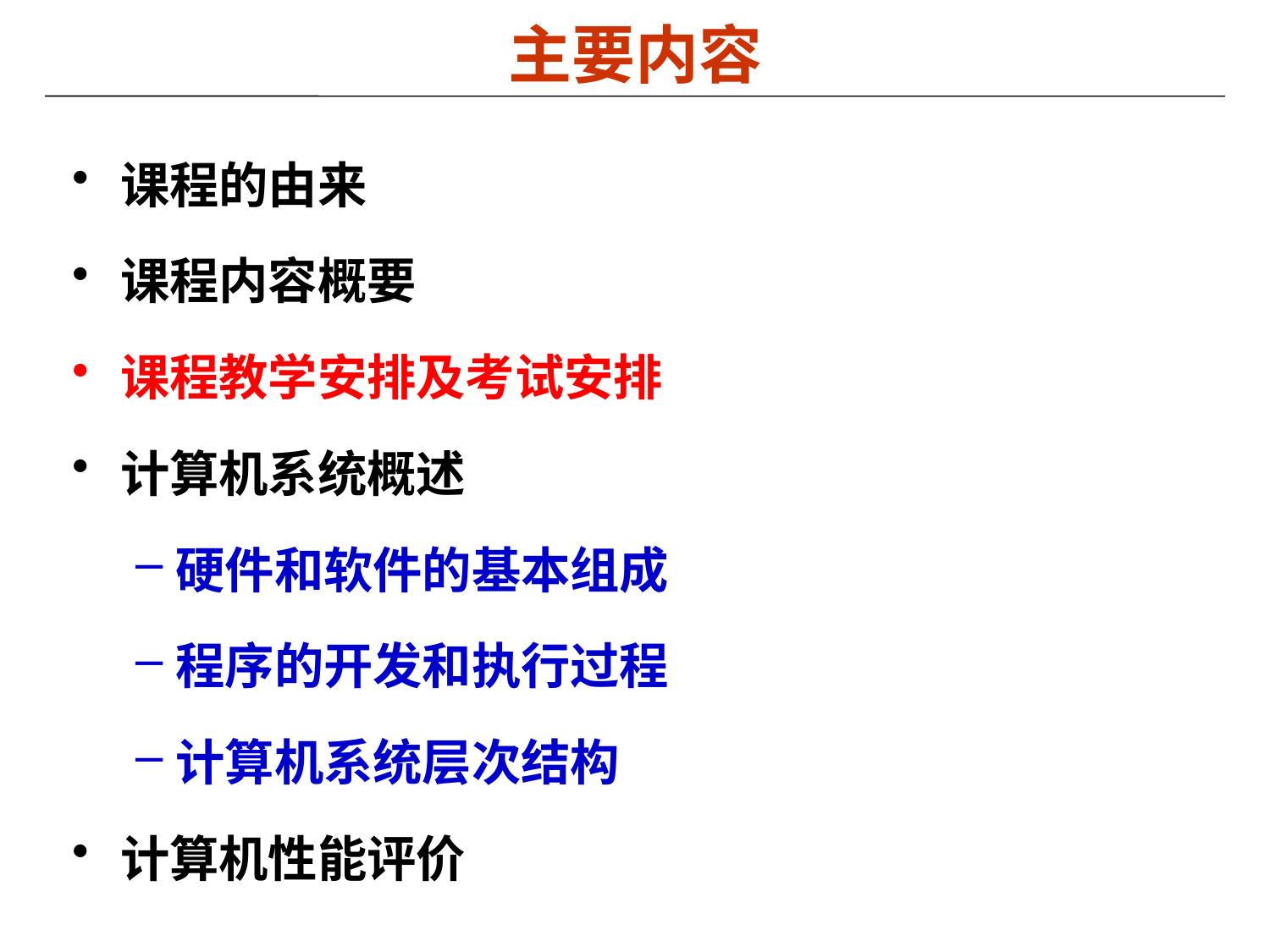

主要内容
课程的由来
课程内容概要
课程教学安排及考试安排
计算机系统概述
硬件和软件的基本组成
程序的开发和执行过程
计算机系统层次结构
计算机性能评价